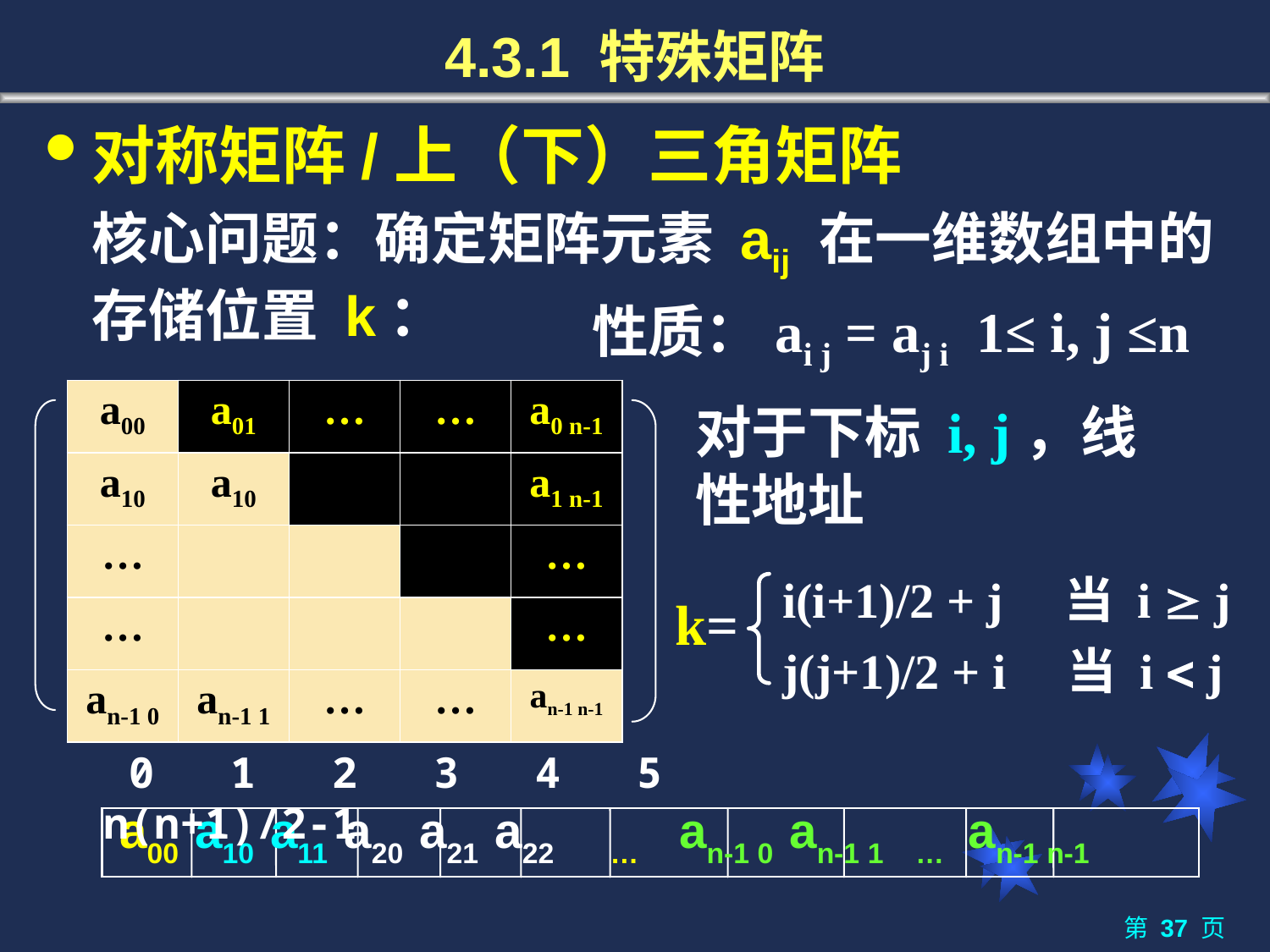

# 4.3.1 特殊矩阵
对称矩阵/上（下）三角矩阵
	核心问题：确定矩阵元素 aij 在一维数组中的存储位置 k：
性质：ai j = aj i  1≤ i, j ≤n
| a00 | a01 | … | … | a0 n-1 |
| --- | --- | --- | --- | --- |
| a10 | a10 |  |  | a1 n-1 |
| … |  |  |  | … |
| … |  |  |  | … |
| an-1 0 | an-1 1 | … | … | an-1 n-1 |
对于下标 i, j，线性地址

i(i+1)/2 + j    当 i ≥ j
j(j+1)/2 + i    当 i < j

k=
 0   1   2   3   4   5                   n(n+1)/2-1
a00  a10  a11  a20  a21  a22       …     an-1 0  an-1 1    …   an-1 n-1

第 37 页